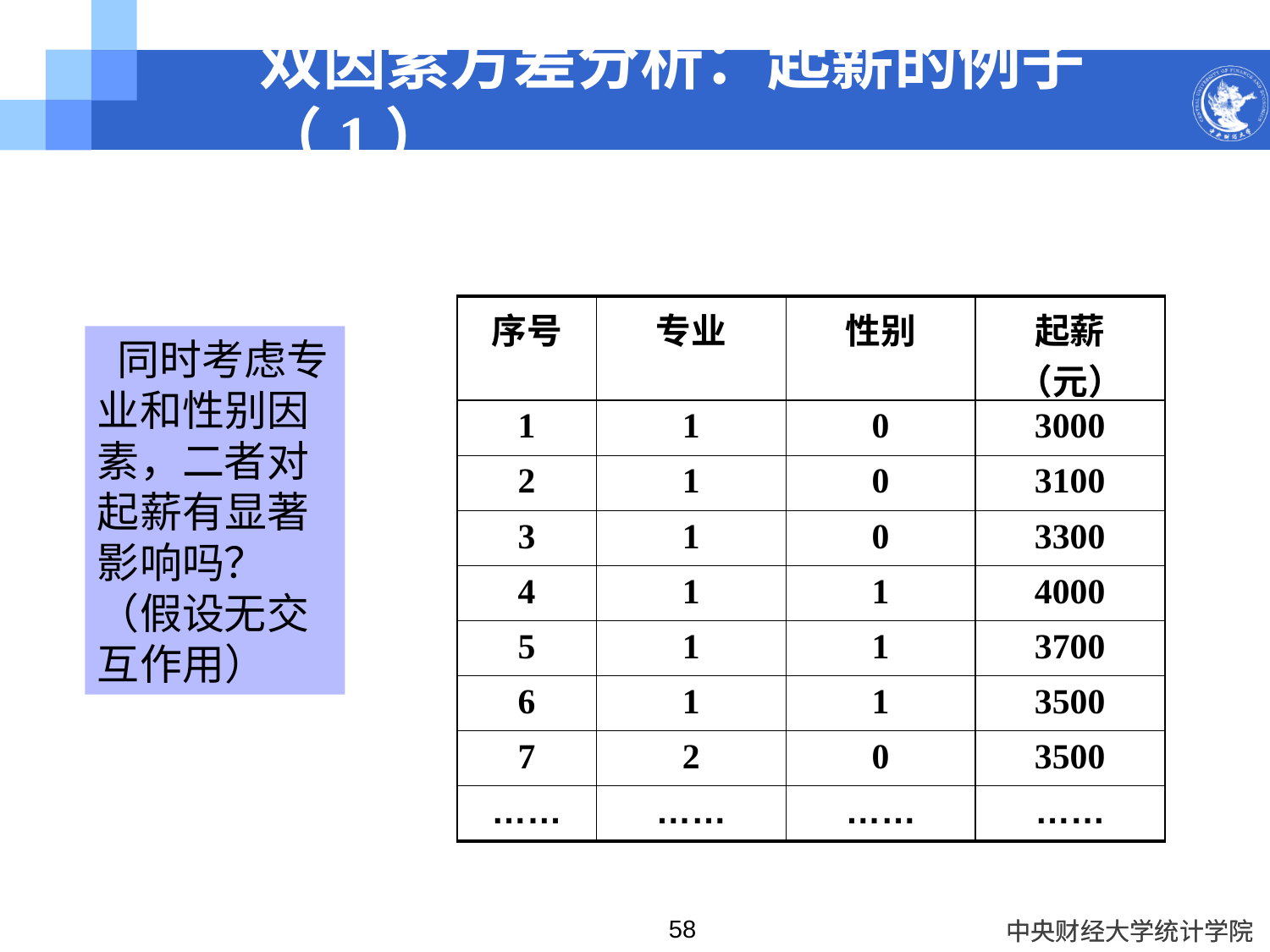

# 双因素方差分析：起薪的例子（1）
| 序号 | 专业 | 性别 | 起薪（元） |
| --- | --- | --- | --- |
| 1 | 1 | 0 | 3000 |
| 2 | 1 | 0 | 3100 |
| 3 | 1 | 0 | 3300 |
| 4 | 1 | 1 | 4000 |
| 5 | 1 | 1 | 3700 |
| 6 | 1 | 1 | 3500 |
| 7 | 2 | 0 | 3500 |
| …… | …… | …… | …… |
 同时考虑专业和性别因素，二者对起薪有显著影响吗？（假设无交互作用）
58